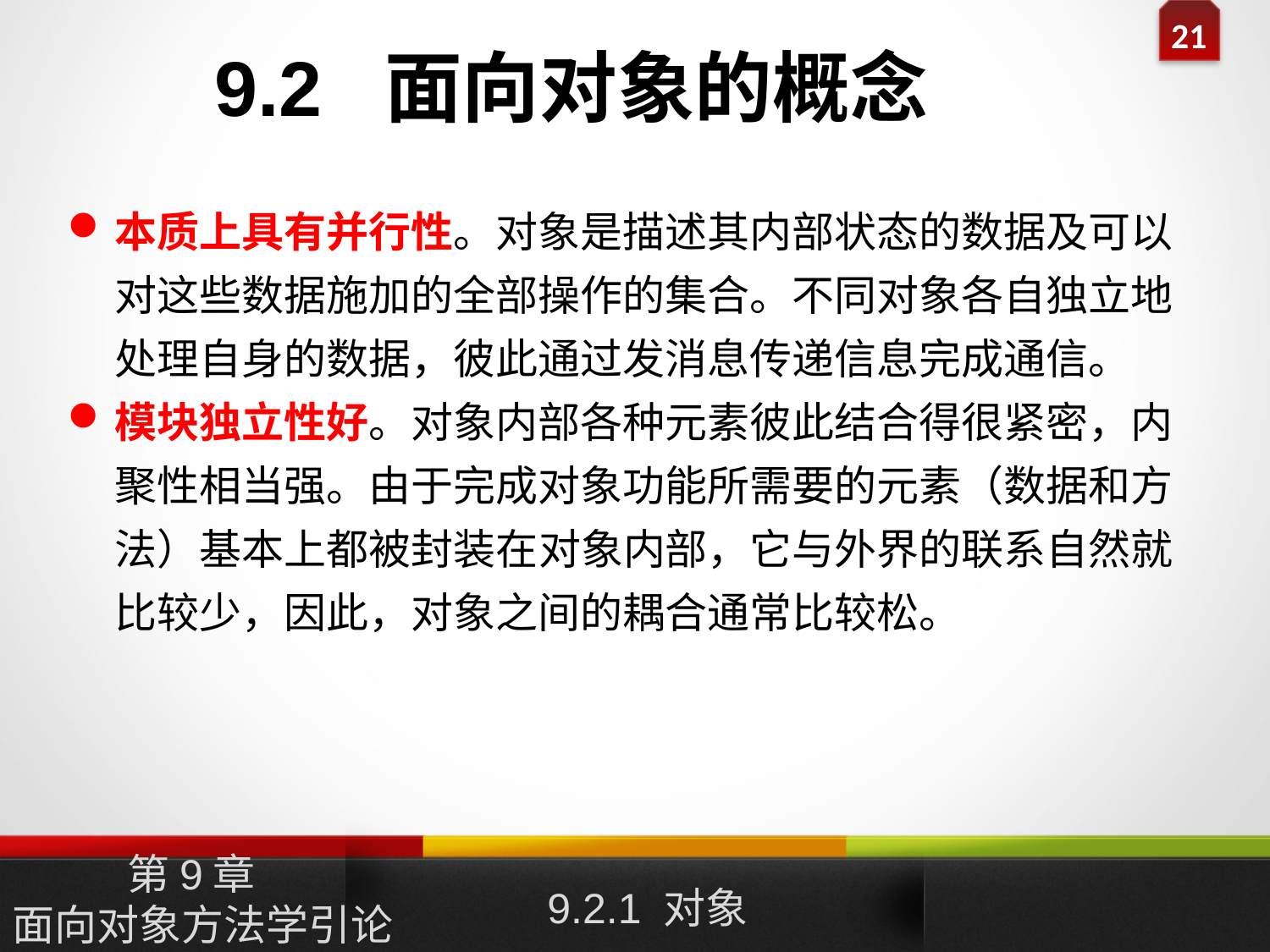

9.2  面向对象的概念
本质上具有并行性。对象是描述其内部状态的数据及可以对这些数据施加的全部操作的集合。不同对象各自独立地处理自身的数据，彼此通过发消息传递信息完成通信。
模块独立性好。对象内部各种元素彼此结合得很紧密，内聚性相当强。由于完成对象功能所需要的元素（数据和方法）基本上都被封装在对象内部，它与外界的联系自然就比较少，因此，对象之间的耦合通常比较松。
9.2.1 对象